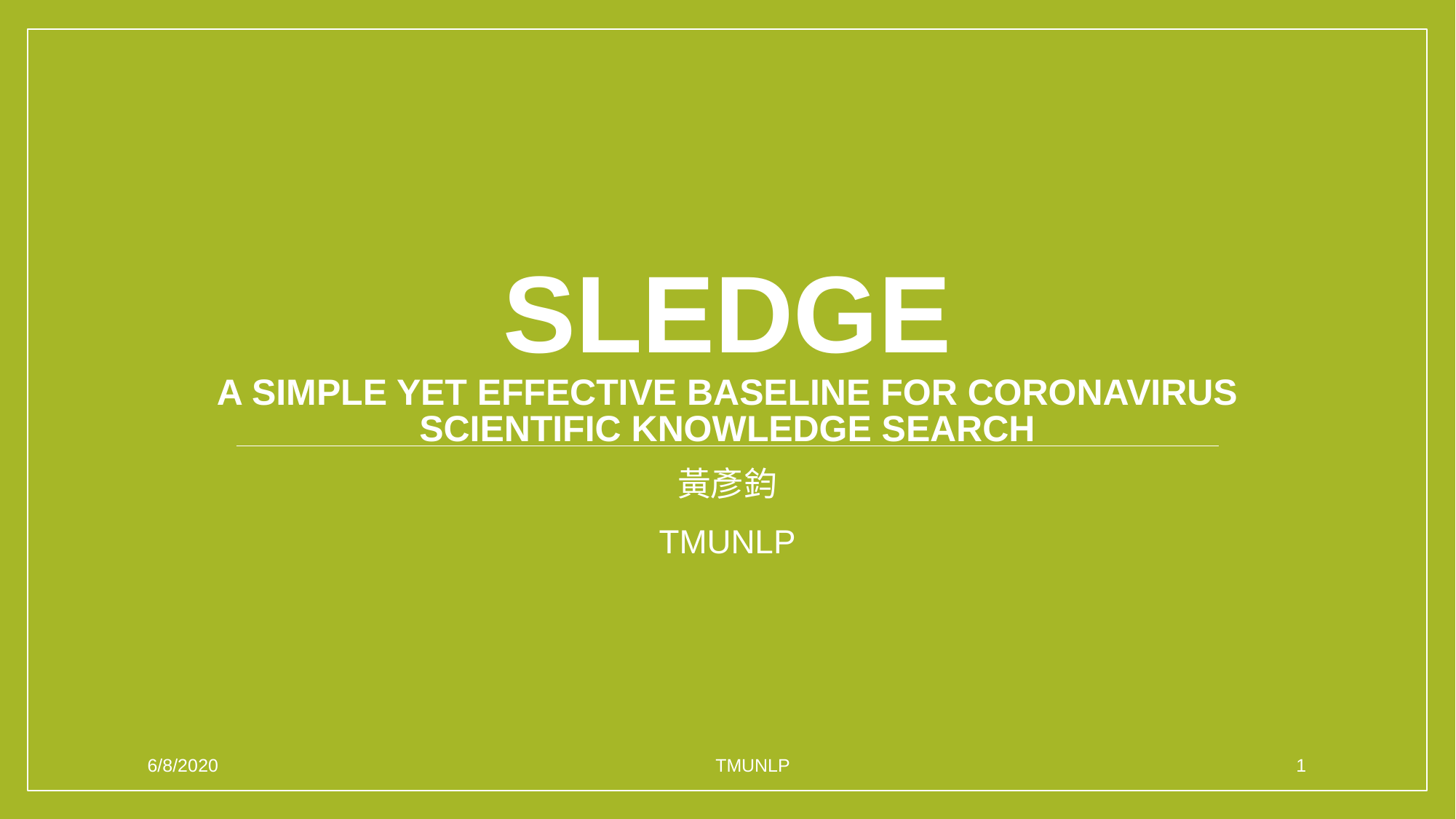

# SLEDGE A Simple Yet Effective Baseline for Coronavirus Scientific Knowledge Search
黃彥鈞
TMUNLP
6/8/2020
TMUNLP
1